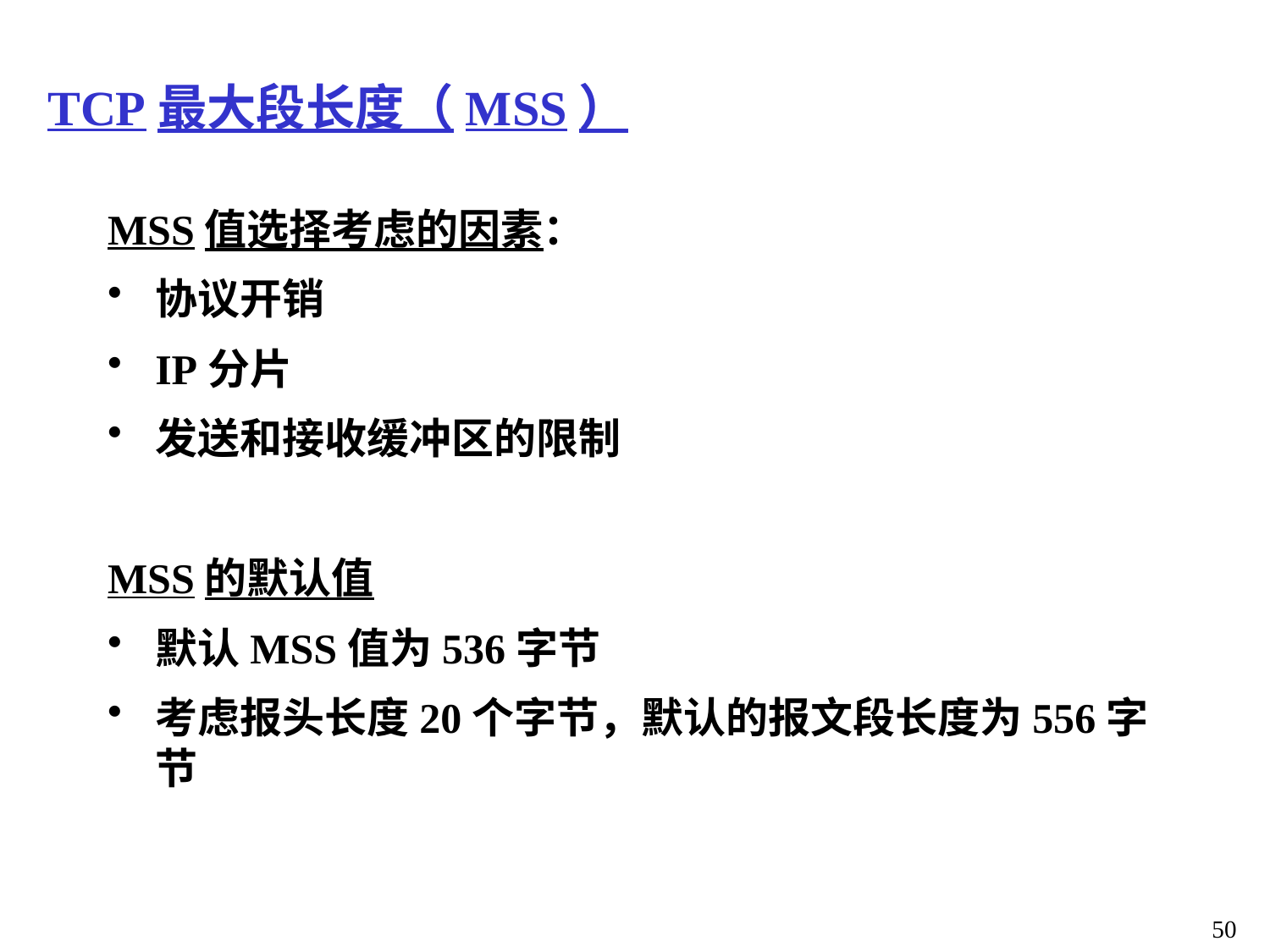

# TCP最大段长度（MSS）
MSS值选择考虑的因素：
协议开销
IP分片
发送和接收缓冲区的限制

MSS的默认值
默认MSS值为536字节
考虑报头长度20个字节，默认的报文段长度为556字节
50